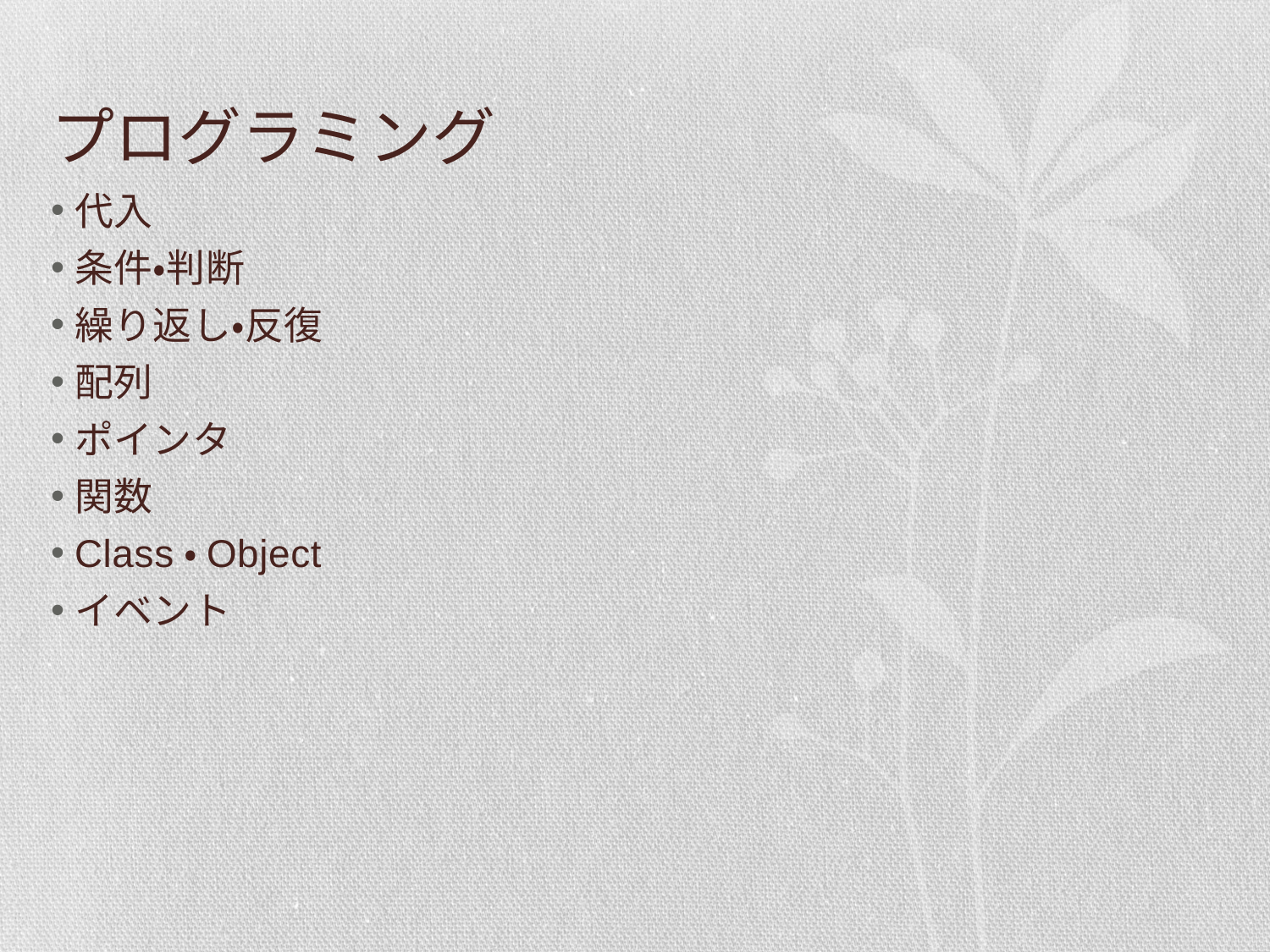

# プログラミング
代入
条件・判断
繰り返し・反復
配列
ポインタ
関数
Class・Object
イベント